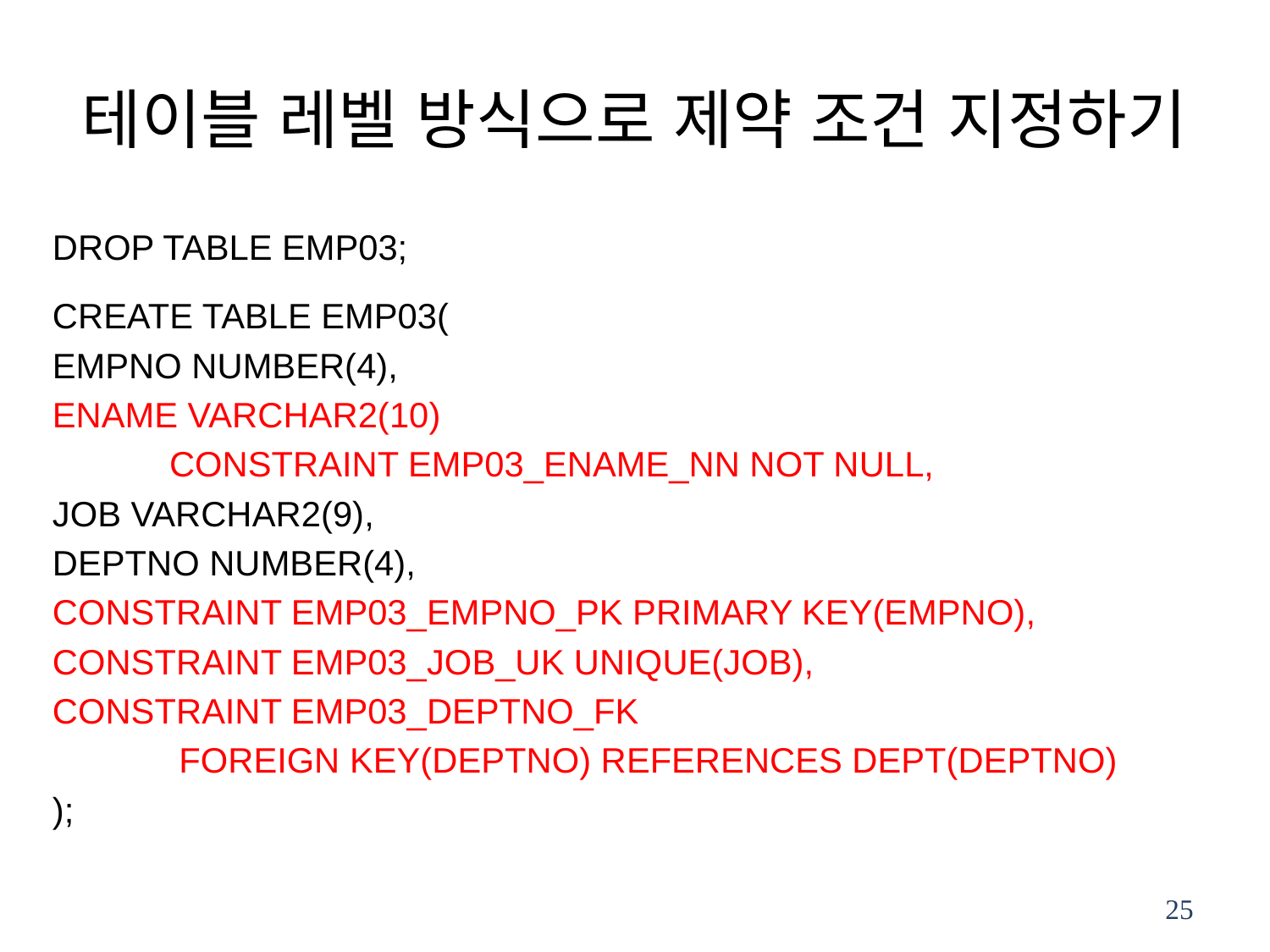

# 테이블 레벨 방식으로 제약 조건 지정하기
DROP TABLE EMP03;

CREATE TABLE EMP03(
EMPNO NUMBER(4),
ENAME VARCHAR2(10)
            CONSTRAINT EMP03_ENAME_NN NOT NULL,
JOB VARCHAR2(9),
DEPTNO NUMBER(4),
CONSTRAINT EMP03_EMPNO_PK PRIMARY KEY(EMPNO),
CONSTRAINT EMP03_JOB_UK UNIQUE(JOB),
CONSTRAINT EMP03_DEPTNO_FK
             FOREIGN KEY(DEPTNO) REFERENCES DEPT(DEPTNO)
);

25